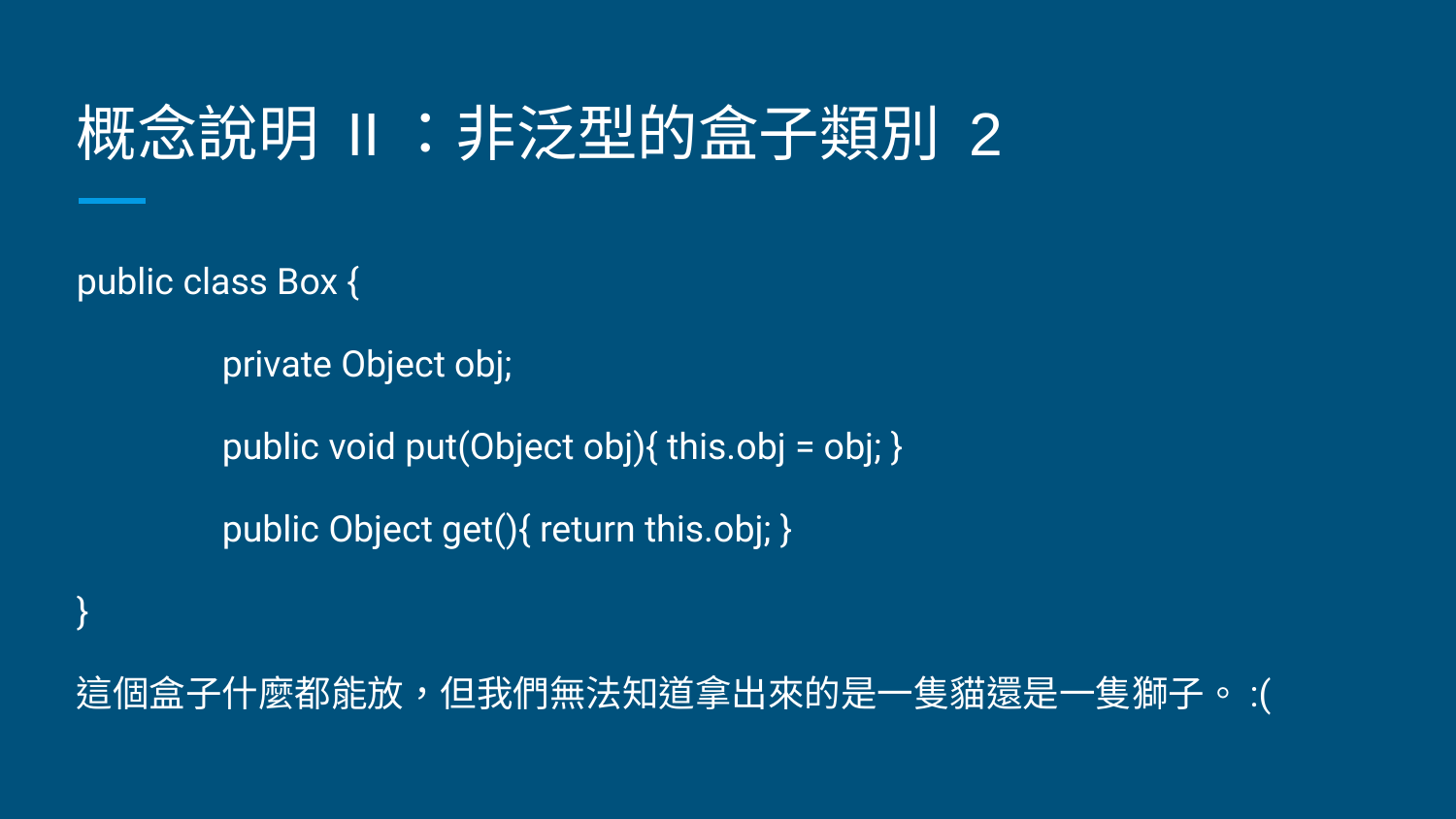

# 概念說明 II：非泛型的盒子類別 2
public class Box {
	private Object obj;
	public void put(Object obj){ this.obj = obj; }
	public Object get(){ return this.obj; }
}
這個盒子什麼都能放，但我們無法知道拿出來的是一隻貓還是一隻獅子。:(